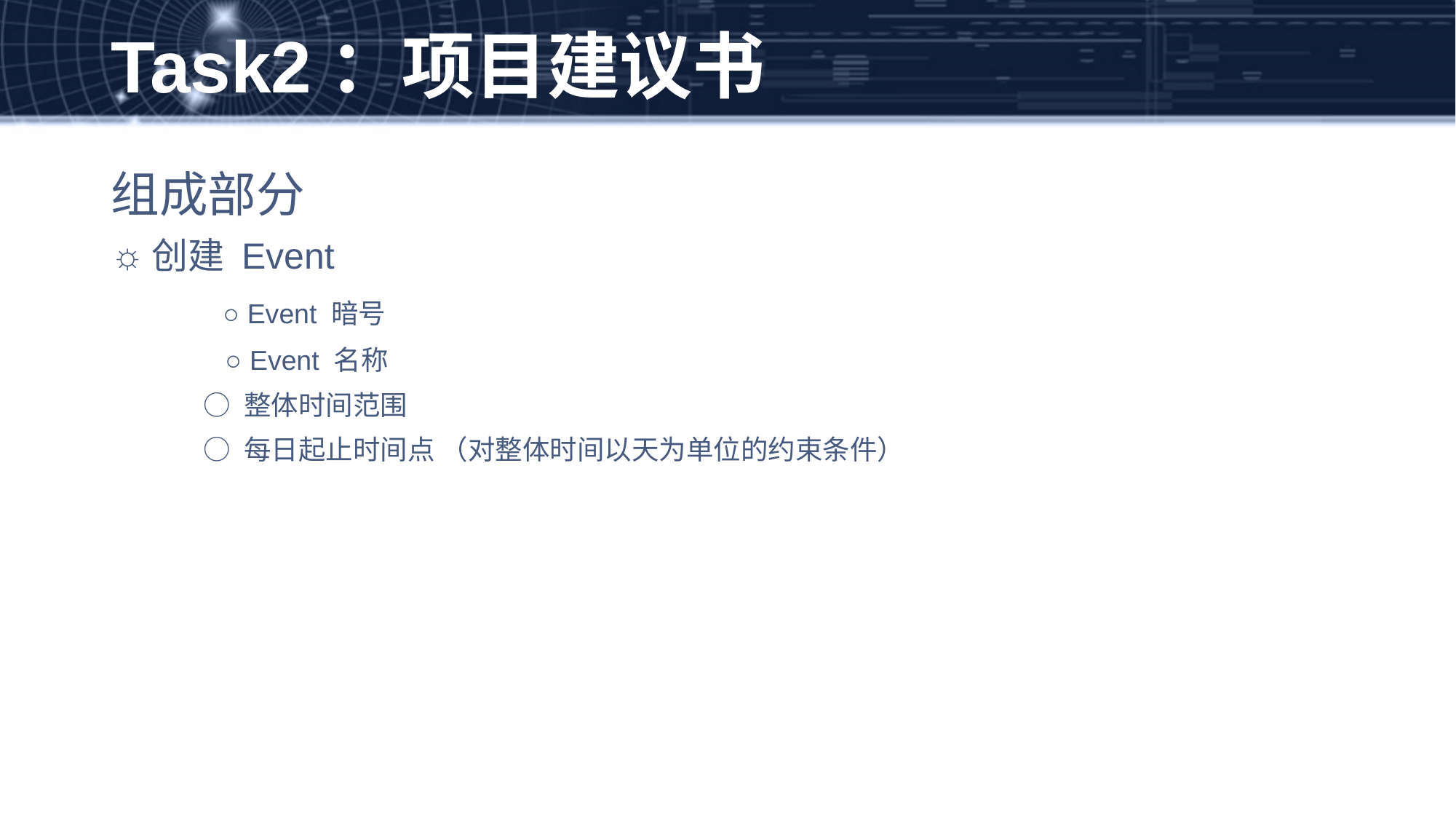

# Task2：项目建议书
组成部分
创建 Event
           ○ Event 暗号
               ○ Event 名称
               ○ 整体时间范围
               ○ 每日起止时间点 （对整体时间以天为单位的约束条件）